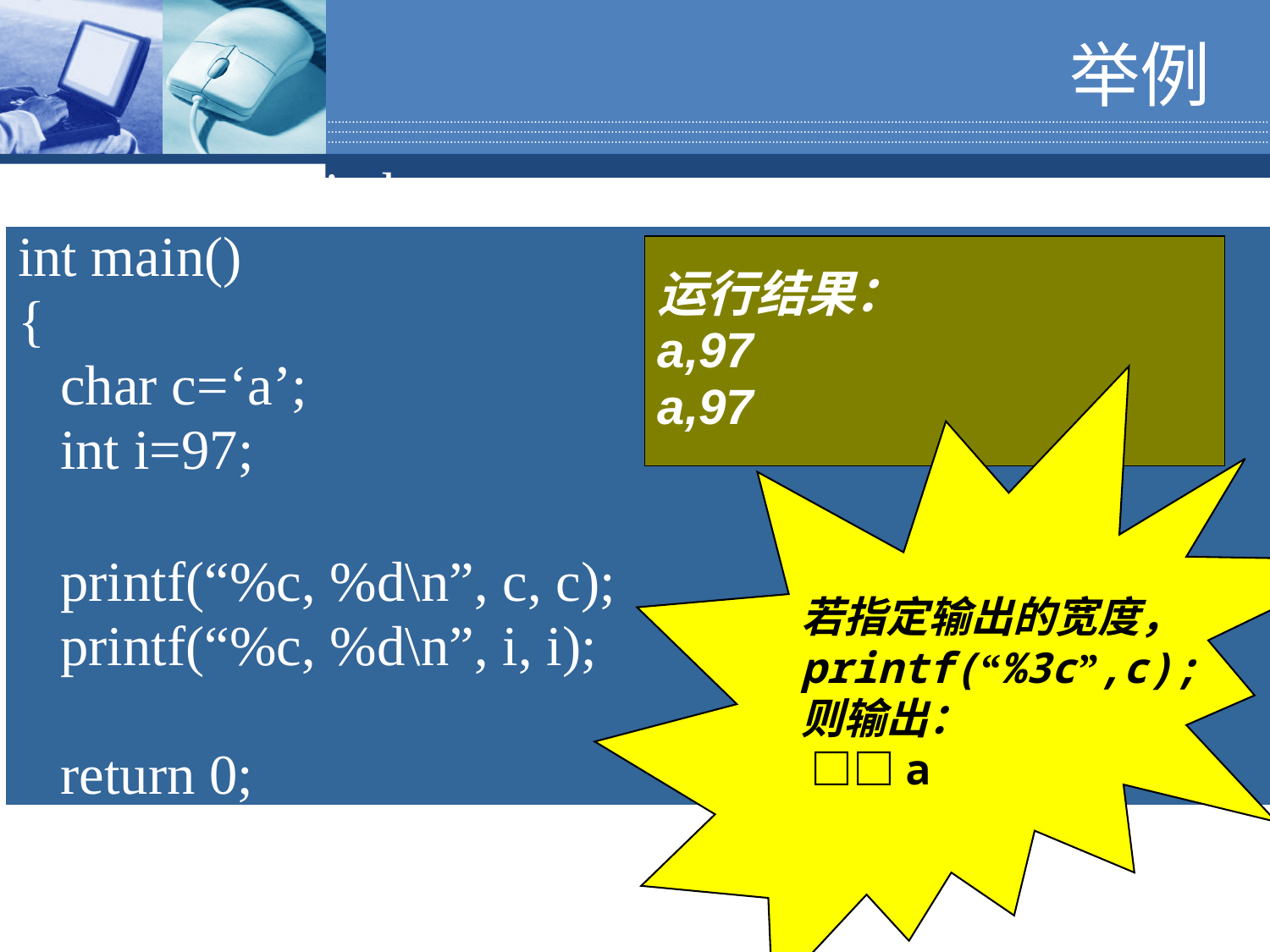

举例
#include <stdio.h>
int main()
{
   char c=‘a’;
   int i=97;
   printf(“%c, %d\n”, c, c);
   printf(“%c, %d\n”, i, i);

   return 0;
}
运行结果：
a,97
a,97
若指定输出的宽度，
printf(“%3c”,c);
则输出：
 □□a